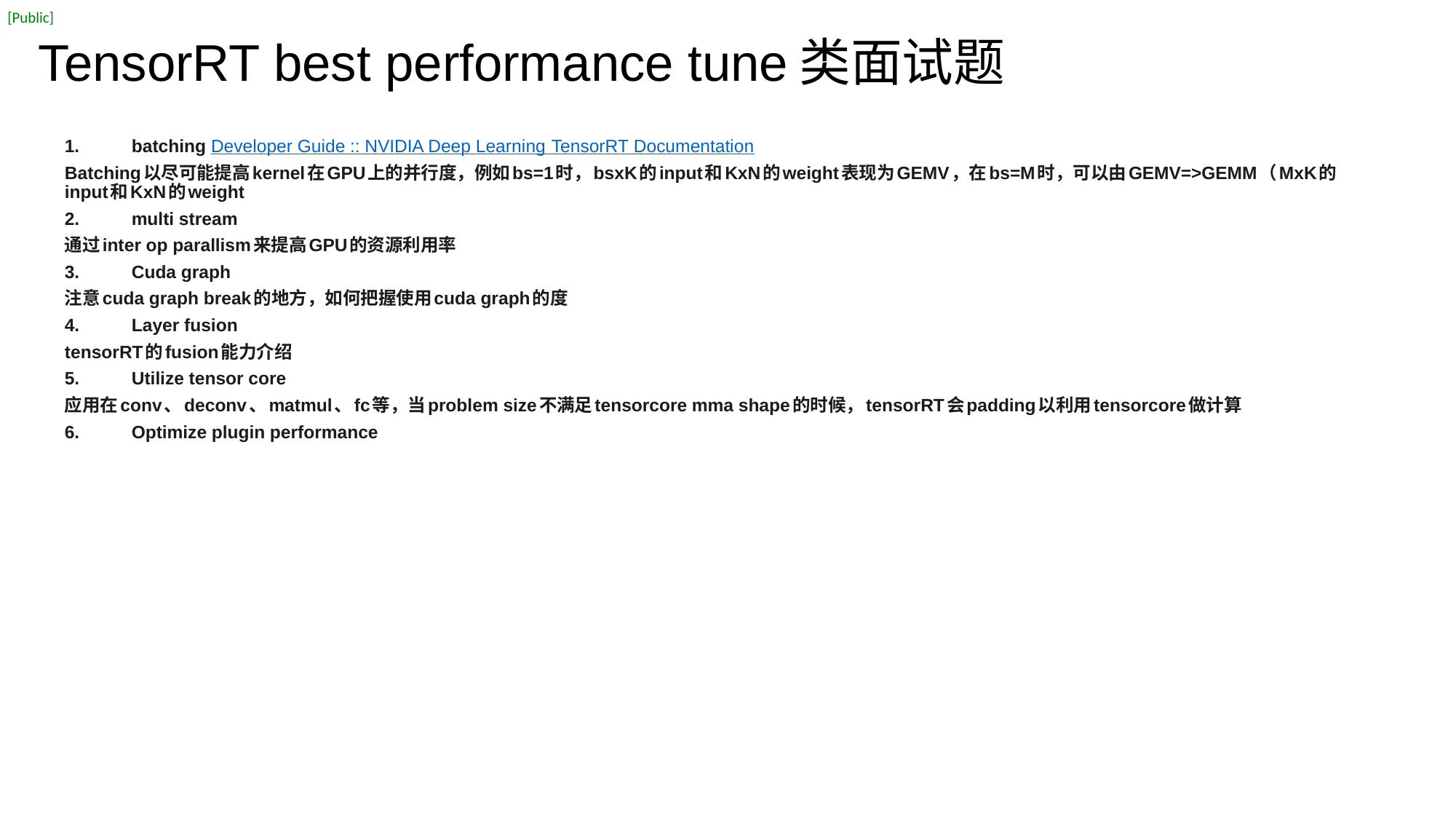

# TensorRT best performance tune类面试题
batching Developer Guide :: NVIDIA Deep Learning TensorRT Documentation
Batching以尽可能提高kernel在GPU上的并行度，例如bs=1时，bsxK的input和KxN的weight表现为GEMV，在bs=M时，可以由GEMV=>GEMM（MxK的input和KxN的weight
multi stream
通过inter op parallism来提高GPU的资源利用率
Cuda graph
注意cuda graph break的地方，如何把握使用cuda graph的度
Layer fusion
tensorRT的fusion能力介绍
Utilize tensor core
应用在conv、deconv、matmul、fc等，当problem size不满足tensorcore mma shape的时候，tensorRT会padding以利用tensorcore做计算
Optimize plugin performance